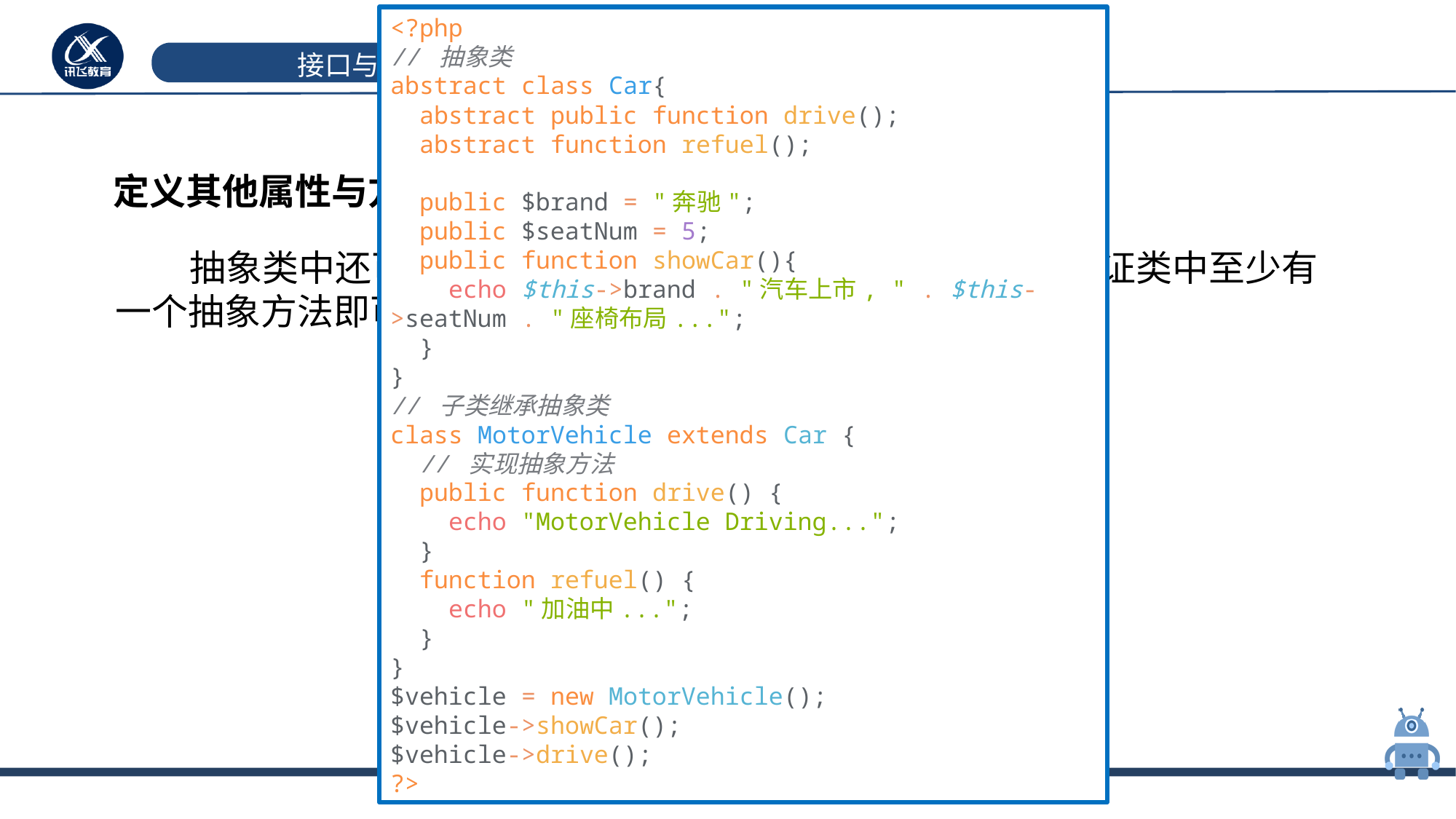

<?php
// 抽象类
abstract class Car{
  abstract public function drive();
  abstract function refuel();
  public $brand = "奔驰";
  public $seatNum = 5;
  public function showCar(){
    echo $this->brand . "汽车上市, " . $this->seatNum . "座椅布局...";
  }
}
// 子类继承抽象类
class MotorVehicle extends Car {
  // 实现抽象方法
  public function drive() {
    echo "MotorVehicle Driving...";
  }
  function refuel() {
    echo "加油中...";
  }
}
$vehicle = new MotorVehicle();
$vehicle->showCar();
$vehicle->drive();
?>
# 接口与抽象类
定义其他属性与方法
        抽象类中还可以定义其他成员属性与成员方法，只需要保证类中至少有一个抽象方法即可，如：